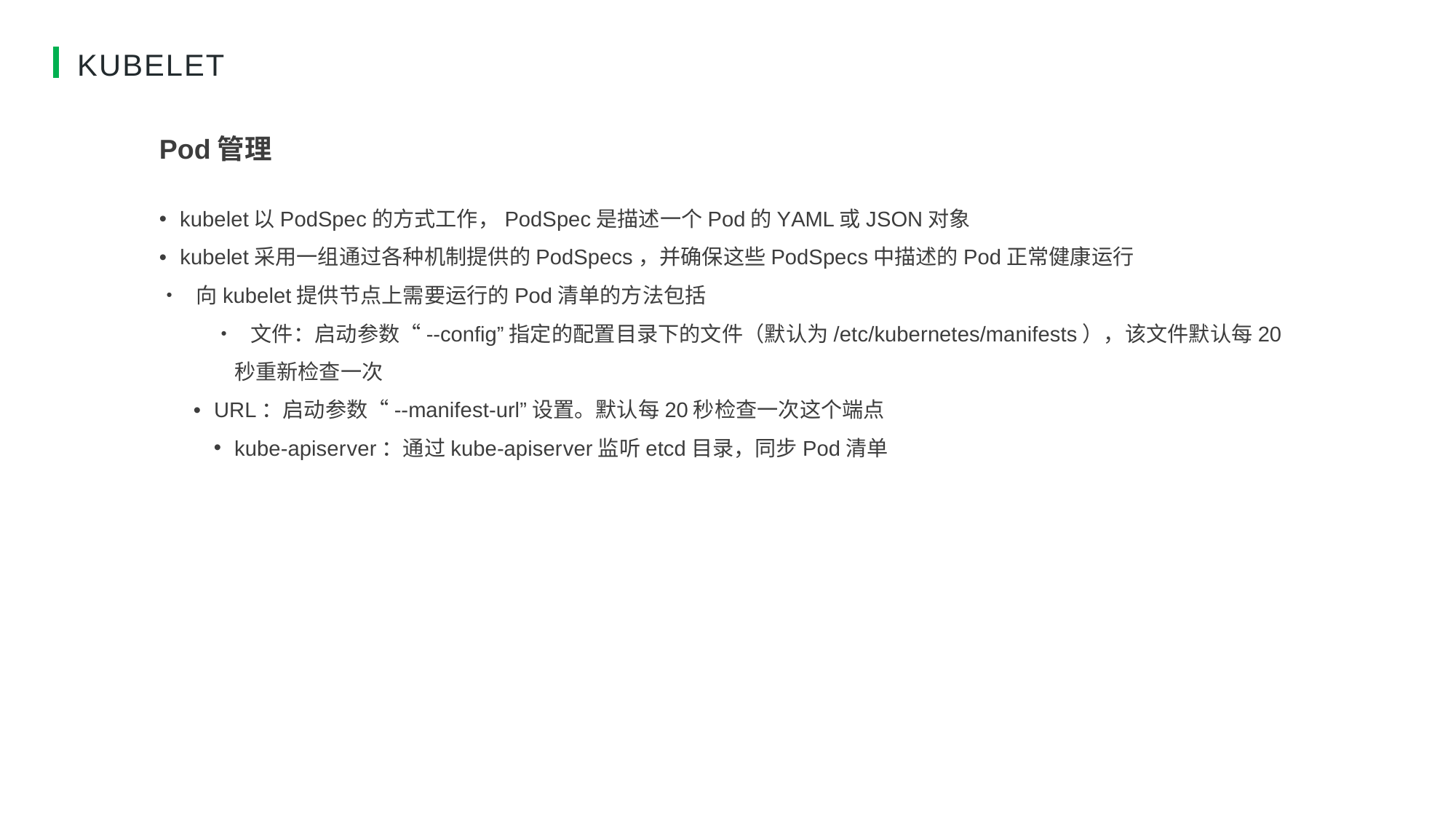

# KUBELET

Pod管理

kubelet以PodSpec的方式工作，PodSpec是描述一个Pod的YAML或JSON对象
•  kubelet采用一组通过各种机制提供的PodSpecs，并确保这些PodSpecs中描述的Pod正常健康运行
•  向kubelet提供节点上需要运行的Pod清单的方法包括
•  文件：启动参数“--config”指定的配置目录下的文件（默认为/etc/kubernetes/manifests），该文件默认每20 秒重新检查一次
•  URL：启动参数“--manifest-url”设置。默认每20秒检查一次这个端点
kube-apiserver：通过kube-apiserver监听etcd目录，同步Pod清单